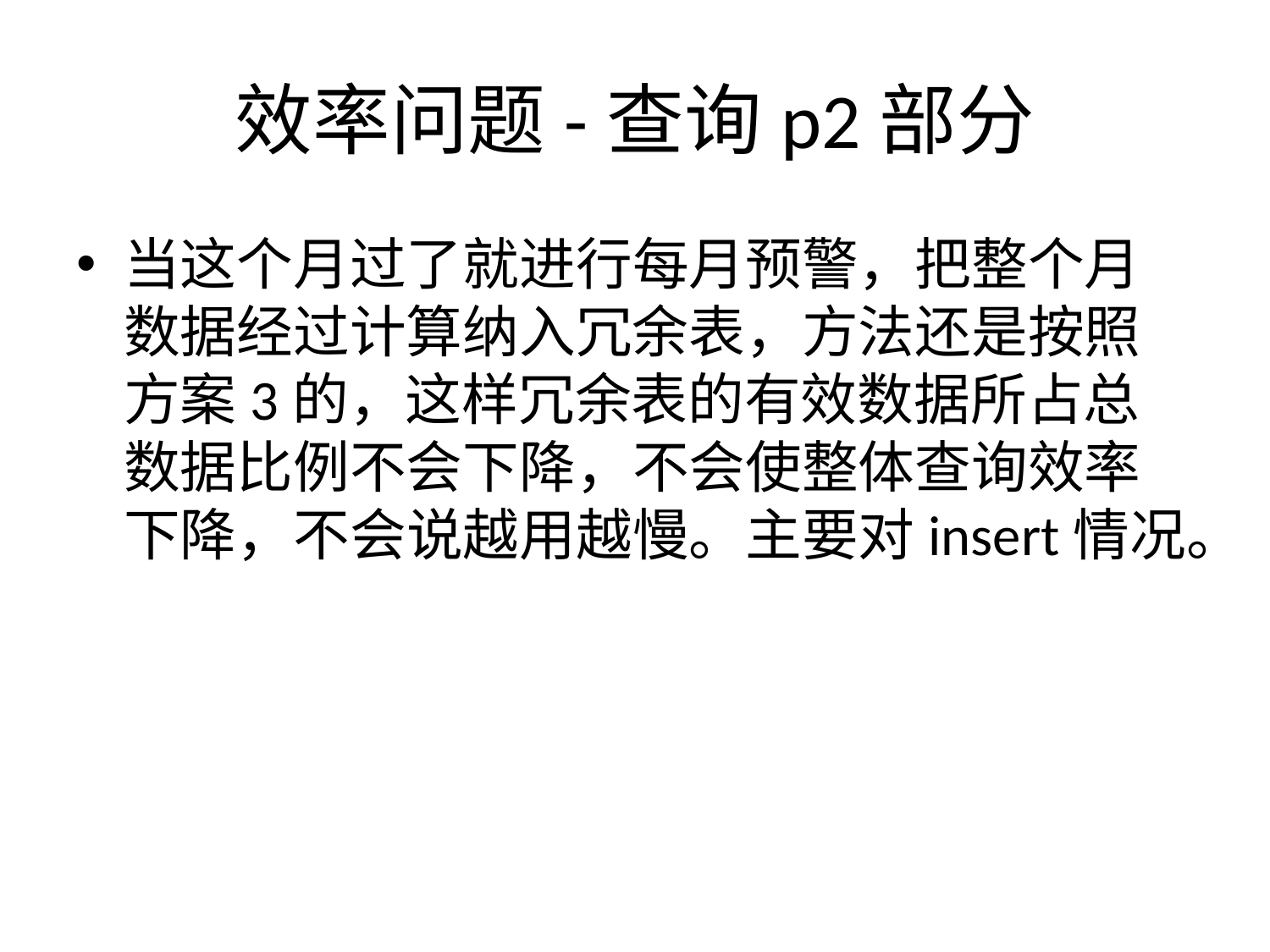

# 效率问题-查询p2部分
当这个月过了就进行每月预警，把整个月数据经过计算纳入冗余表，方法还是按照方案3的，这样冗余表的有效数据所占总数据比例不会下降，不会使整体查询效率下降，不会说越用越慢。主要对insert情况。